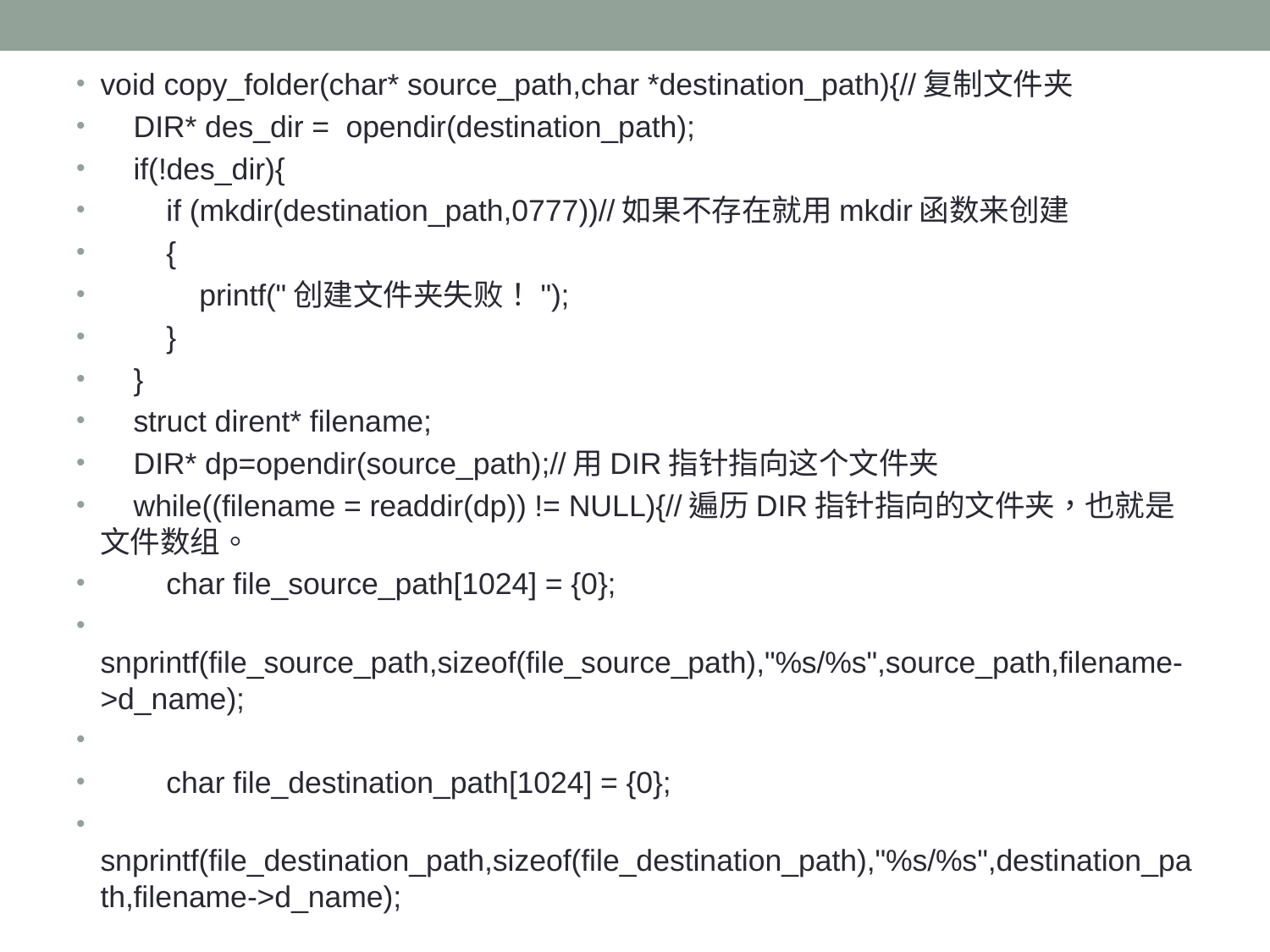

void copy_folder(char* source_path,char *destination_path){//复制文件夹
    DIR* des_dir =  opendir(destination_path);
    if(!des_dir){
        if (mkdir(destination_path,0777))//如果不存在就用mkdir函数来创建
        {
            printf("创建文件夹失败！");
        }
    }
    struct dirent* filename;
    DIR* dp=opendir(source_path);//用DIR指针指向这个文件夹
    while((filename = readdir(dp)) != NULL){//遍历DIR指针指向的文件夹，也就是文件数组。
        char file_source_path[1024] = {0};
        snprintf(file_source_path,sizeof(file_source_path),"%s/%s",source_path,filename->d_name);

        char file_destination_path[1024] = {0};
        snprintf(file_destination_path,sizeof(file_destination_path),"%s/%s",destination_path,filename->d_name);